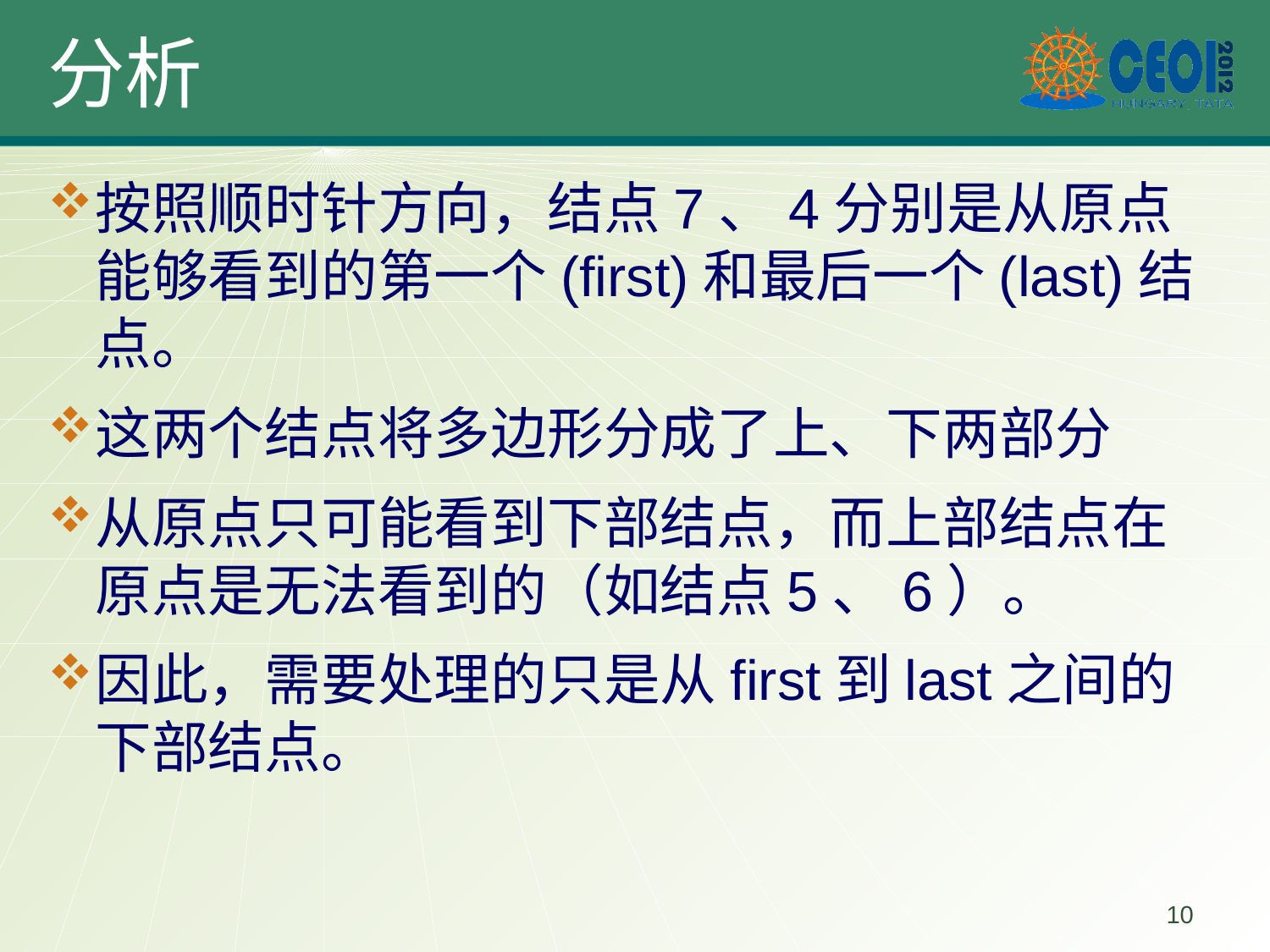

# 分析
按照顺时针方向，结点7、4分别是从原点能够看到的第一个(first)和最后一个(last)结点。
这两个结点将多边形分成了上、下两部分
从原点只可能看到下部结点，而上部结点在原点是无法看到的（如结点5、6）。
因此，需要处理的只是从first到last之间的下部结点。
10